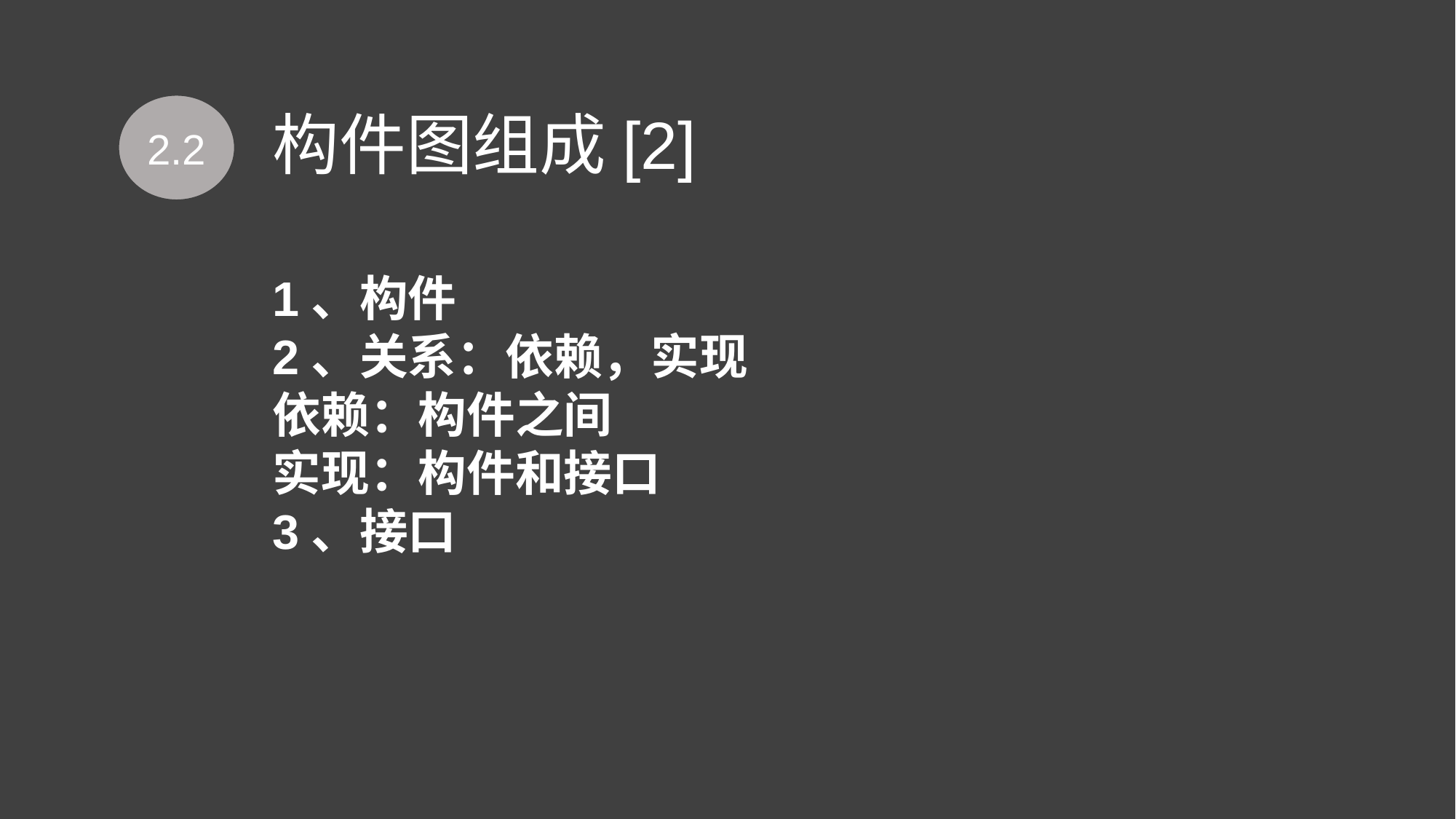

# 构件图组成[2]
2.2
1、构件
2、关系：依赖，实现
依赖：构件之间
实现：构件和接口
3、接口